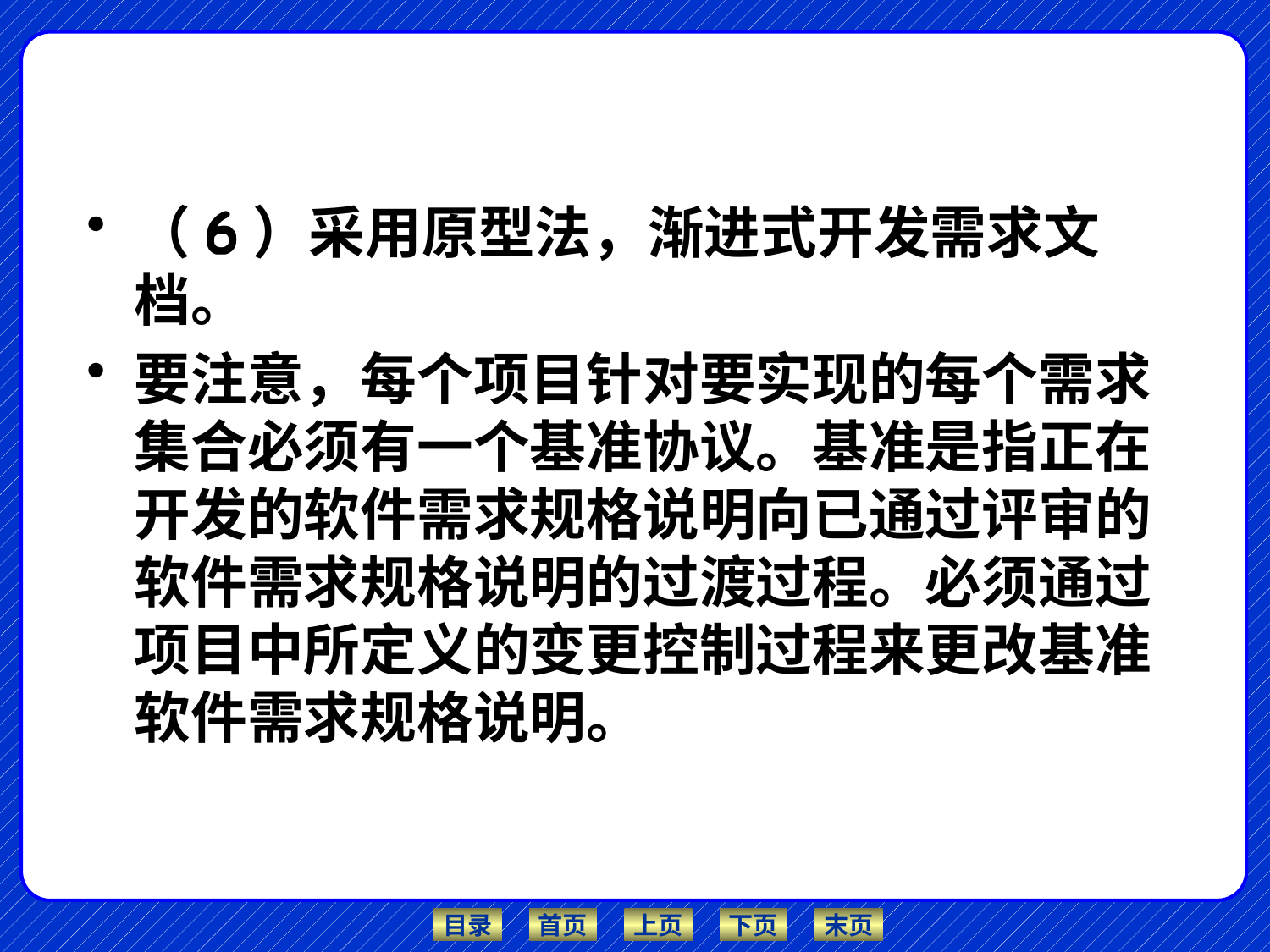

#
（6）采用原型法，渐进式开发需求文档。
要注意，每个项目针对要实现的每个需求集合必须有一个基准协议。基准是指正在开发的软件需求规格说明向已通过评审的软件需求规格说明的过渡过程。必须通过项目中所定义的变更控制过程来更改基准软件需求规格说明。